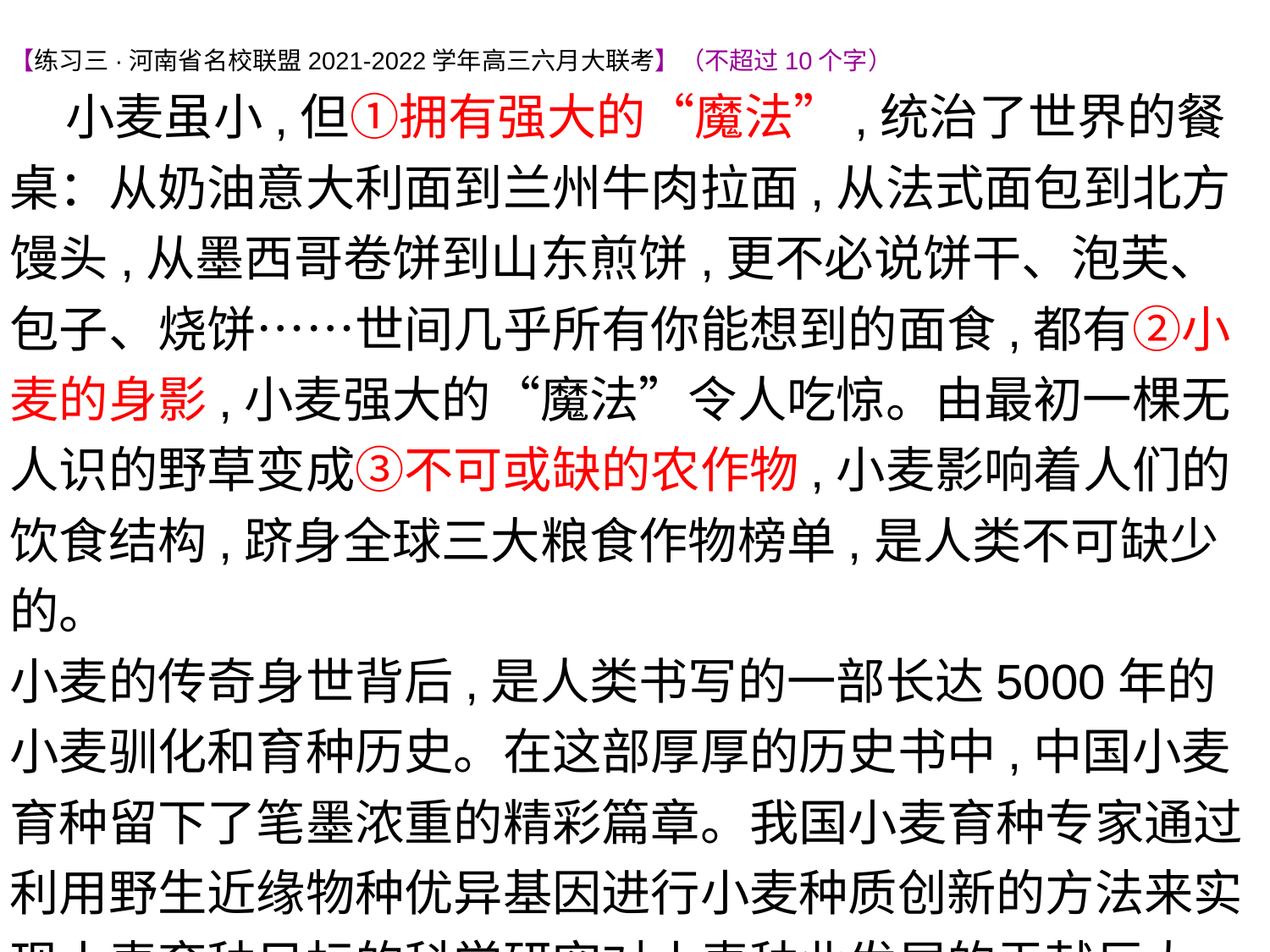

【练习三·河南省名校联盟2021-2022学年高三六月大联考】（不超过10个字）
    小麦虽小,但①拥有强大的“魔法”,统治了世界的餐桌：从奶油意大利面到兰州牛肉拉面,从法式面包到北方馒头,从墨西哥卷饼到山东煎饼,更不必说饼干、泡芙、包子、烧饼……世间几乎所有你能想到的面食,都有②小麦的身影,小麦强大的“魔法”令人吃惊。由最初一棵无人识的野草变成③不可或缺的农作物,小麦影响着人们的饮食结构,跻身全球三大粮食作物榜单,是人类不可缺少的。
小麦的传奇身世背后,是人类书写的一部长达5000年的小麦驯化和育种历史。在这部厚厚的历史书中,中国小麦育种留下了笔墨浓重的精彩篇章。我国小麦育种专家通过利用野生近缘物种优异基因进行小麦种质创新的方法来实现小麦育种目标的科学研究对小麦种业发展的贡献巨大。